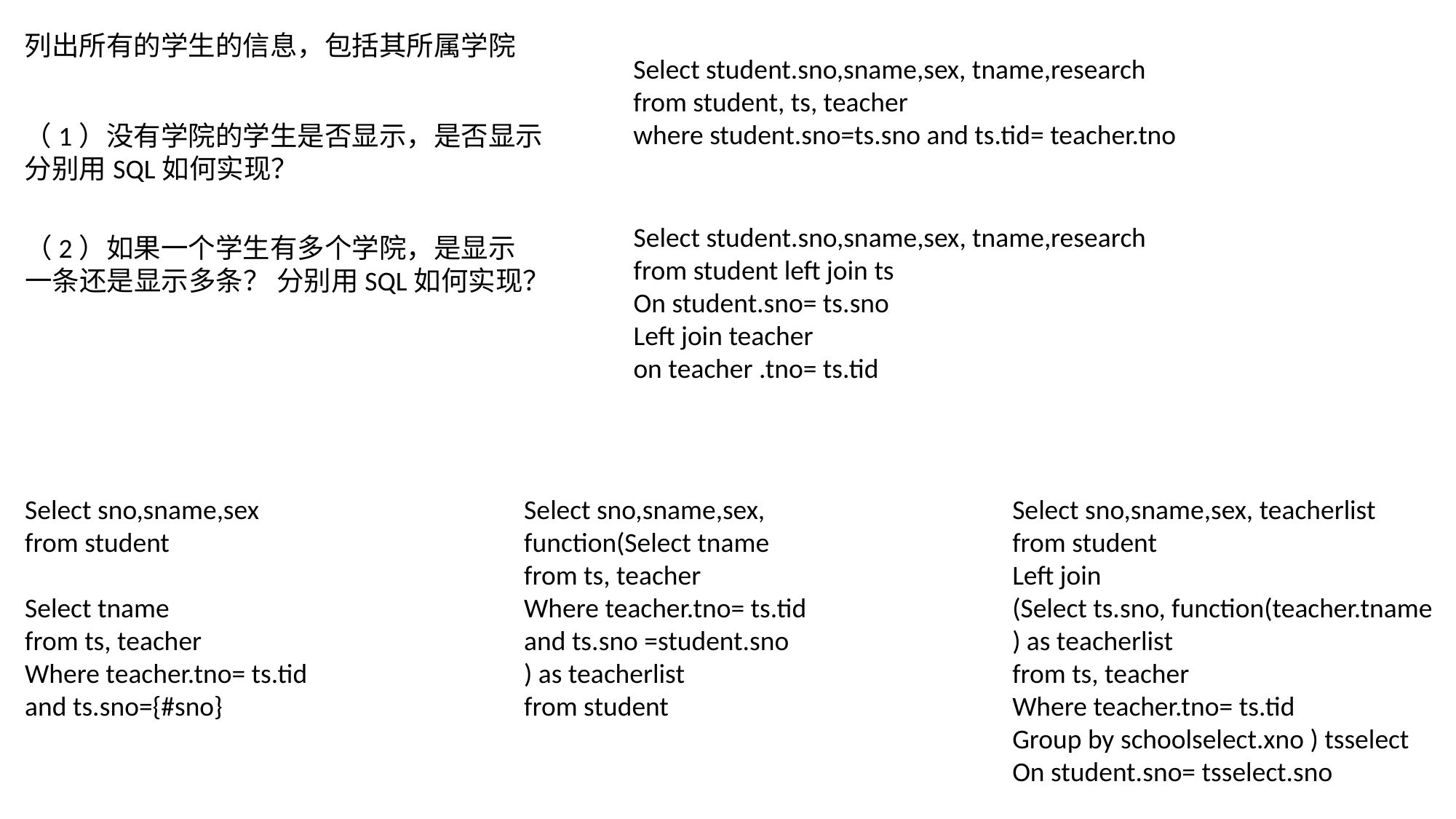

列出所有的学生的信息，包括其所属学院
Select student.sno,sname,sex, tname,research
from student, ts, teacher
where student.sno=ts.sno and ts.tid= teacher.tno
（1）没有学院的学生是否显示，是否显示分别用SQL如何实现？
Select student.sno,sname,sex, tname,research
from student left join ts
On student.sno= ts.sno
Left join teacher
on teacher .tno= ts.tid
（2）如果一个学生有多个学院，是显示一条还是显示多条？ 分别用SQL如何实现？
Select sno,sname,sex
from student

Select tname
from ts, teacher
Where teacher.tno= ts.tid
and ts.sno={#sno}

Select sno,sname,sex,
function(Select tname
from ts, teacher
Where teacher.tno= ts.tid
and ts.sno =student.sno
) as teacherlist
from student

Select sno,sname,sex, teacherlist
from student
Left join
(Select ts.sno, function(teacher.tname
) as teacherlist
from ts, teacher
Where teacher.tno= ts.tid
Group by schoolselect.xno ) tsselect
On student.sno= tsselect.sno